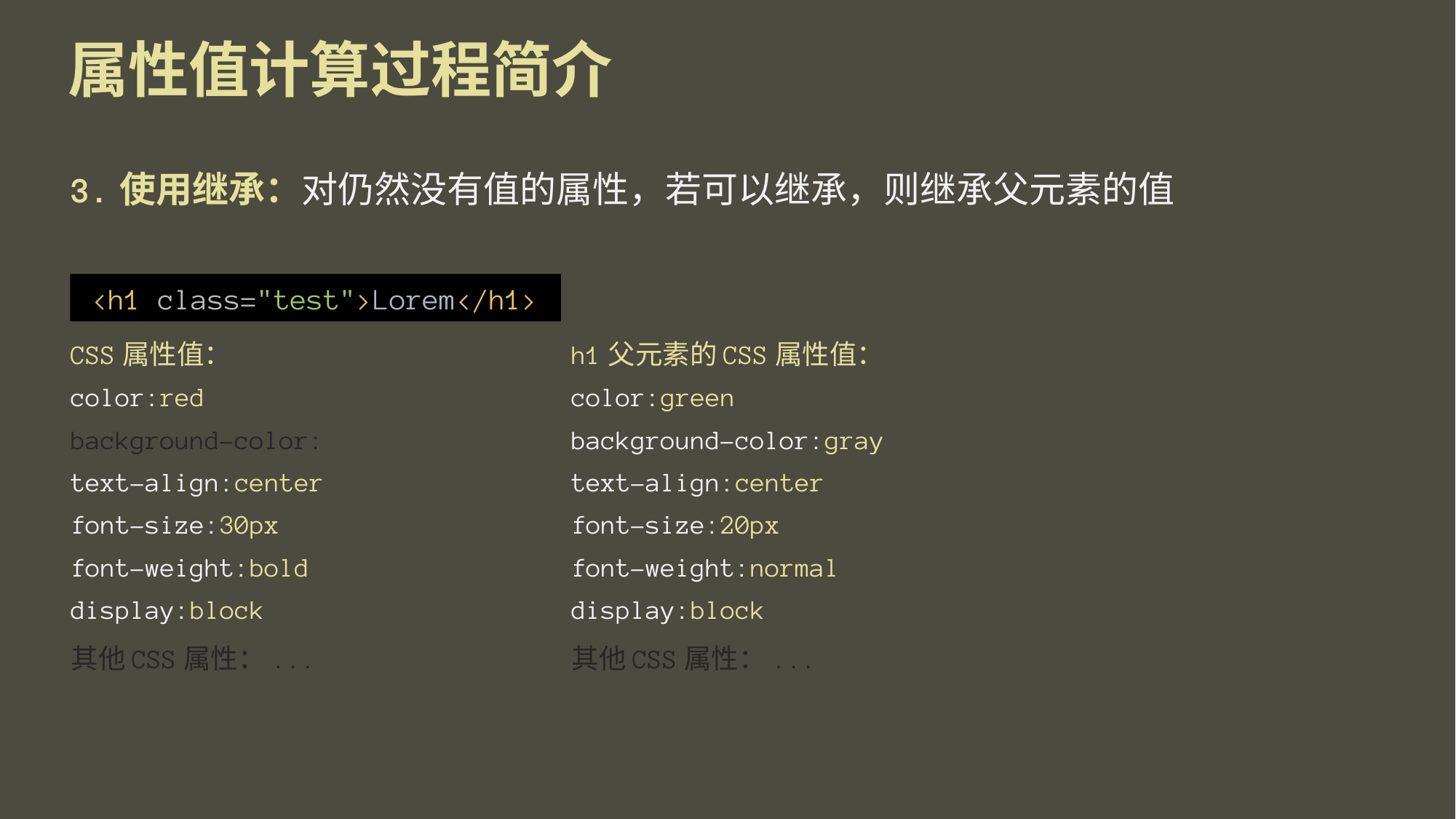

# 属性值计算过程简介
3.使用继承：对仍然没有值的属性，若可以继承，则继承父元素的值
<h1 class="test">Lorem</h1>
CSS属性值：
color:red
background-color:
text-align:center
font-size:30px
font-weight:bold
display:block
其他CSS属性：...
h1父元素的CSS属性值：
color:green
background-color:gray
text-align:center
font-size:20px
font-weight:normal
display:block
其他CSS属性：...